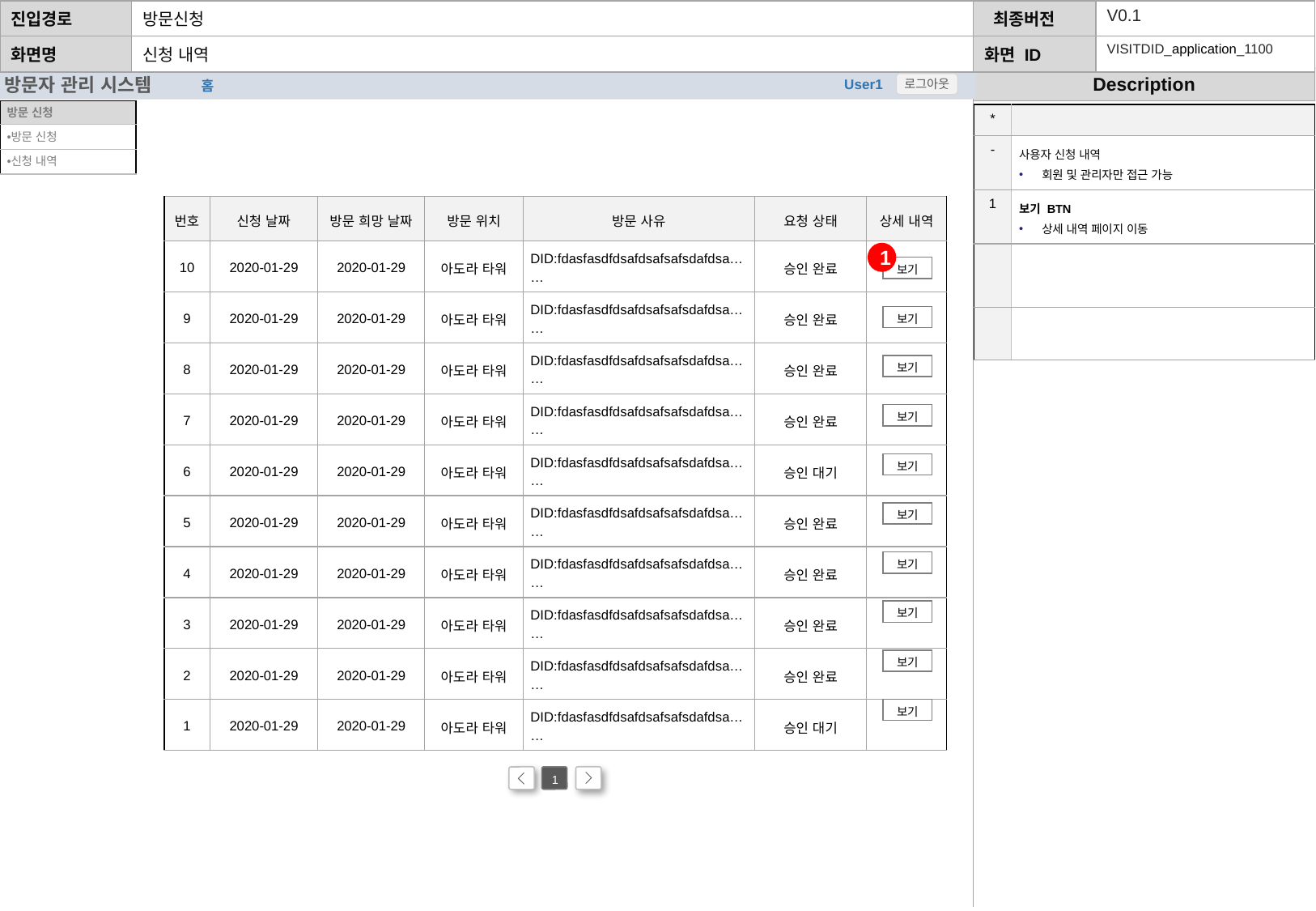

| 진입경로 | 방문신청 | 최종버전 | V0.1 |
| --- | --- | --- | --- |
| 화면명 | 신청 내역 | 화면 ID | VISITDID\_application\_1100 |
방문자 관리 시스템

User1
홈
로그아웃
| 방문 신청 |
| --- |
| 방문 신청 |
| 신청 내역 |
| \* |  |
| --- | --- |
| - | 사용자 신청 내역 회원 및 관리자만 접근 가능 |
| 1 | 보기 BTN 상세 내역 페이지 이동 |
|  |  |
|  |  |
| 번호 | 신청 날짜 | 방문 희망 날짜 | 방문 위치 | 방문 사유 | 요청 상태 | 상세 내역 |
| --- | --- | --- | --- | --- | --- | --- |
| 10 | 2020-01-29 | 2020-01-29 | 아도라 타워 | DID:fdasfasdfdsafdsafsafsdafdsa…… | 승인 완료 |  |
| 9 | 2020-01-29 | 2020-01-29 | 아도라 타워 | DID:fdasfasdfdsafdsafsafsdafdsa…… | 승인 완료 |  |
| 8 | 2020-01-29 | 2020-01-29 | 아도라 타워 | DID:fdasfasdfdsafdsafsafsdafdsa…… | 승인 완료 |  |
| 7 | 2020-01-29 | 2020-01-29 | 아도라 타워 | DID:fdasfasdfdsafdsafsafsdafdsa…… | 승인 완료 |  |
| 6 | 2020-01-29 | 2020-01-29 | 아도라 타워 | DID:fdasfasdfdsafdsafsafsdafdsa…… | 승인 대기 |  |
| 5 | 2020-01-29 | 2020-01-29 | 아도라 타워 | DID:fdasfasdfdsafdsafsafsdafdsa…… | 승인 완료 |  |
| 4 | 2020-01-29 | 2020-01-29 | 아도라 타워 | DID:fdasfasdfdsafdsafsafsdafdsa…… | 승인 완료 |  |
| 3 | 2020-01-29 | 2020-01-29 | 아도라 타워 | DID:fdasfasdfdsafdsafsafsdafdsa…… | 승인 완료 |  |
| 2 | 2020-01-29 | 2020-01-29 | 아도라 타워 | DID:fdasfasdfdsafdsafsafsdafdsa…… | 승인 완료 |  |
| 1 | 2020-01-29 | 2020-01-29 | 아도라 타워 | DID:fdasfasdfdsafdsafsafsdafdsa…… | 승인 대기 |  |
1
보기
보기
보기
보기
보기
보기
보기
보기
보기
보기

1